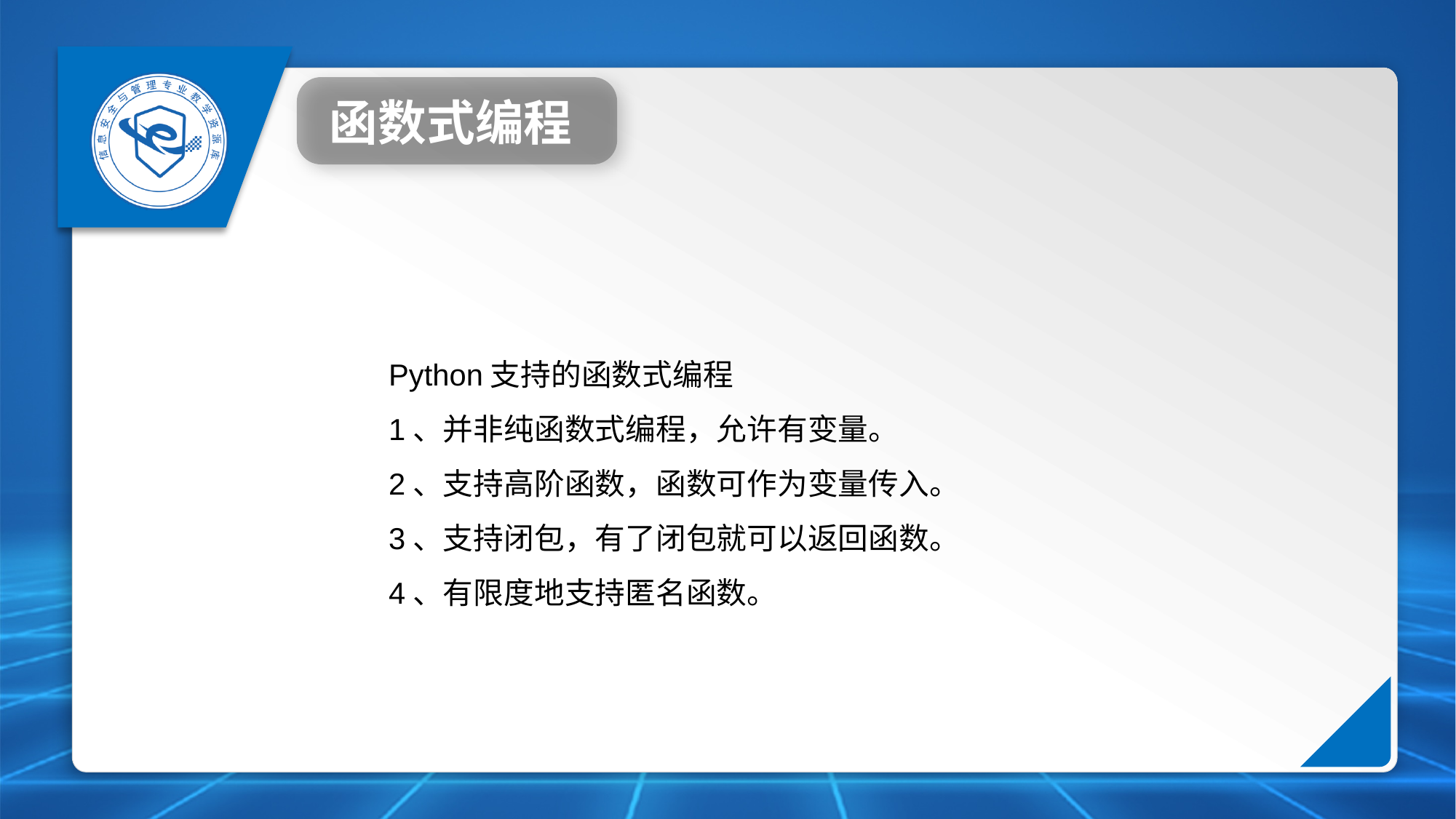

函数式编程
Python支持的函数式编程
1、并非纯函数式编程，允许有变量。
2、支持高阶函数，函数可作为变量传入。
3、支持闭包，有了闭包就可以返回函数。
4、有限度地支持匿名函数。